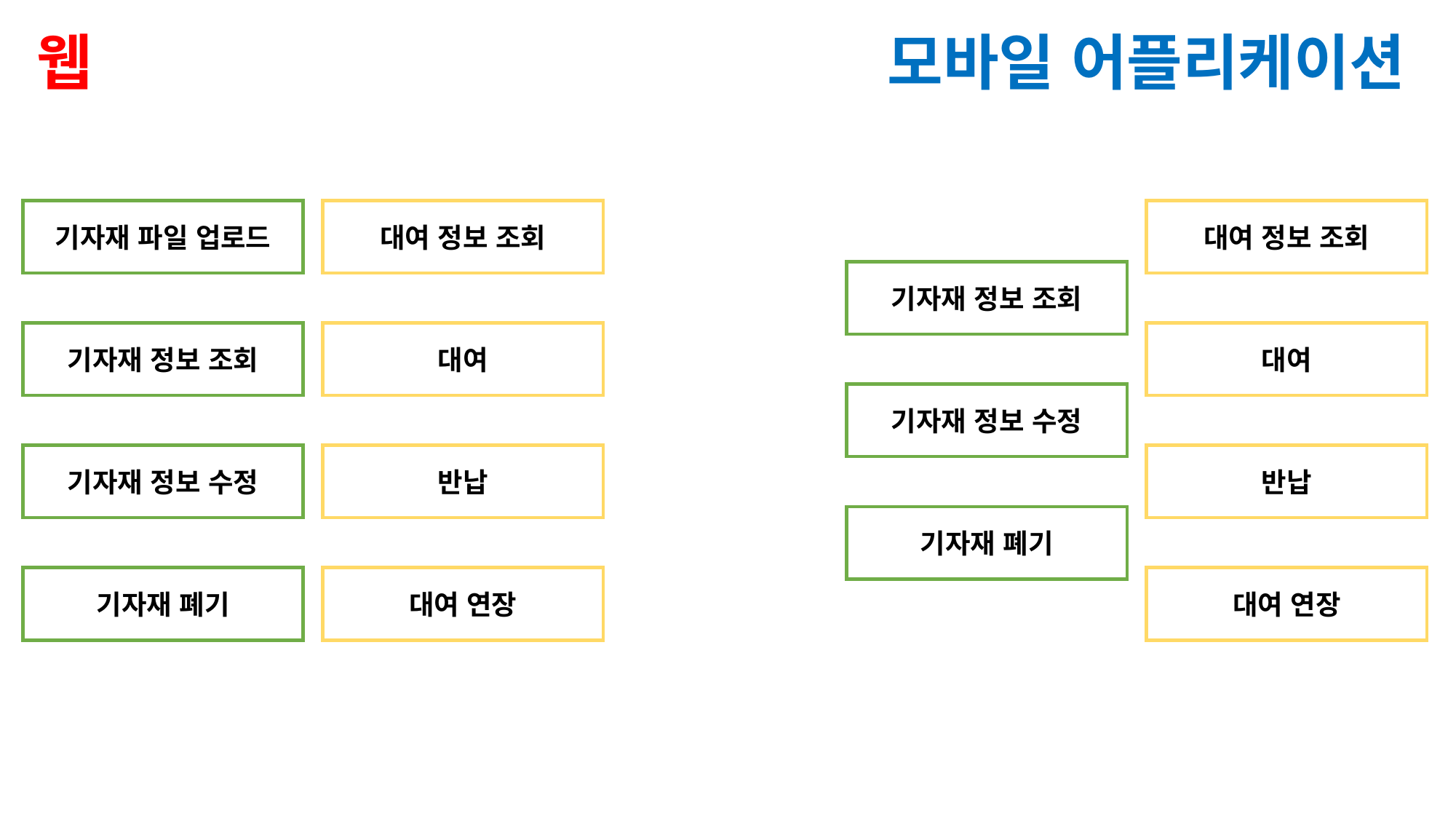

웹
모바일 어플리케이션
기자재 파일 업로드
대여 정보 조회
대여 정보 조회
기자재 정보 조회
기자재 정보 조회
대여
대여
기자재 정보 수정
기자재 정보 수정
반납
반납
기자재 폐기
기자재 폐기
대여 연장
대여 연장